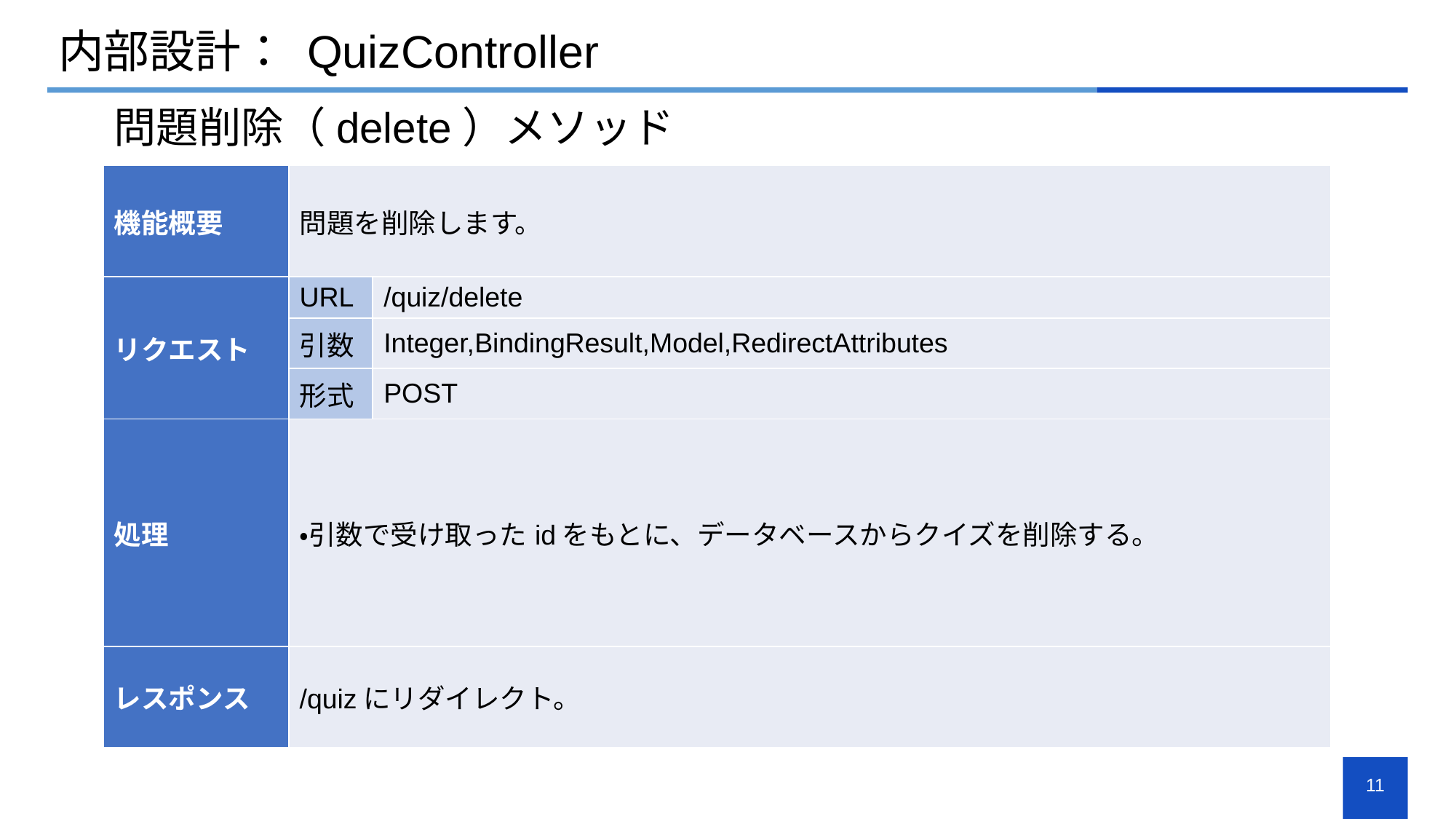

# 内部設計： QuizController
問題削除（delete）メソッド
| 機能概要 | 問題を削除します。 |  |
| --- | --- | --- |
| リクエスト | URL | /quiz/delete |
|  | 引数 | Integer,BindingResult,Model,RedirectAttributes |
|  | 形式 | POST |
| 処理 | ・引数で受け取ったidをもとに、データベースからクイズを削除する。 |  |
| レスポンス | /quizにリダイレクト。 |  |
11